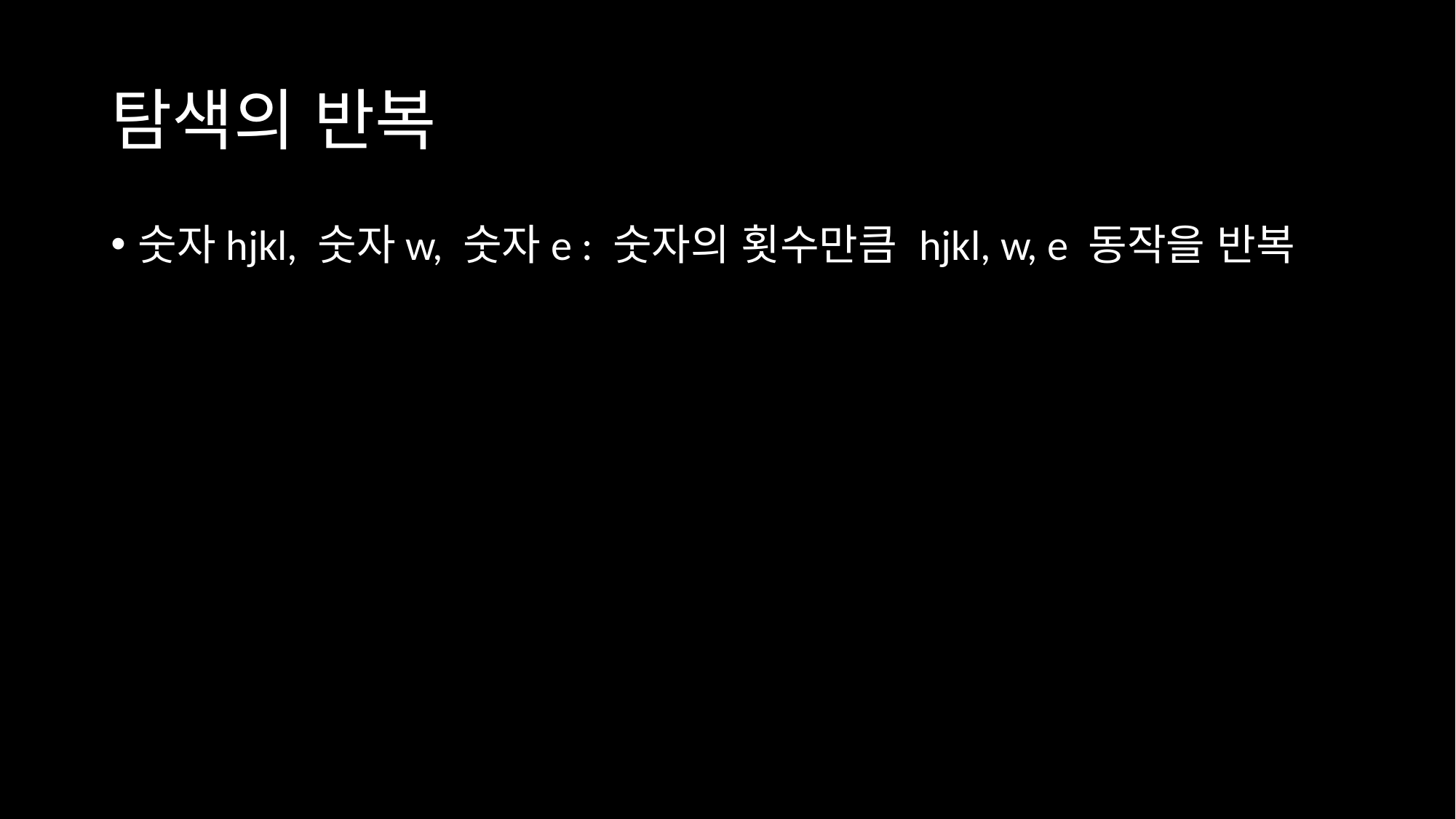

# 탐색의 반복
숫자hjkl, 숫자w, 숫자e : 숫자의 횟수만큼 hjkl, w, e 동작을 반복